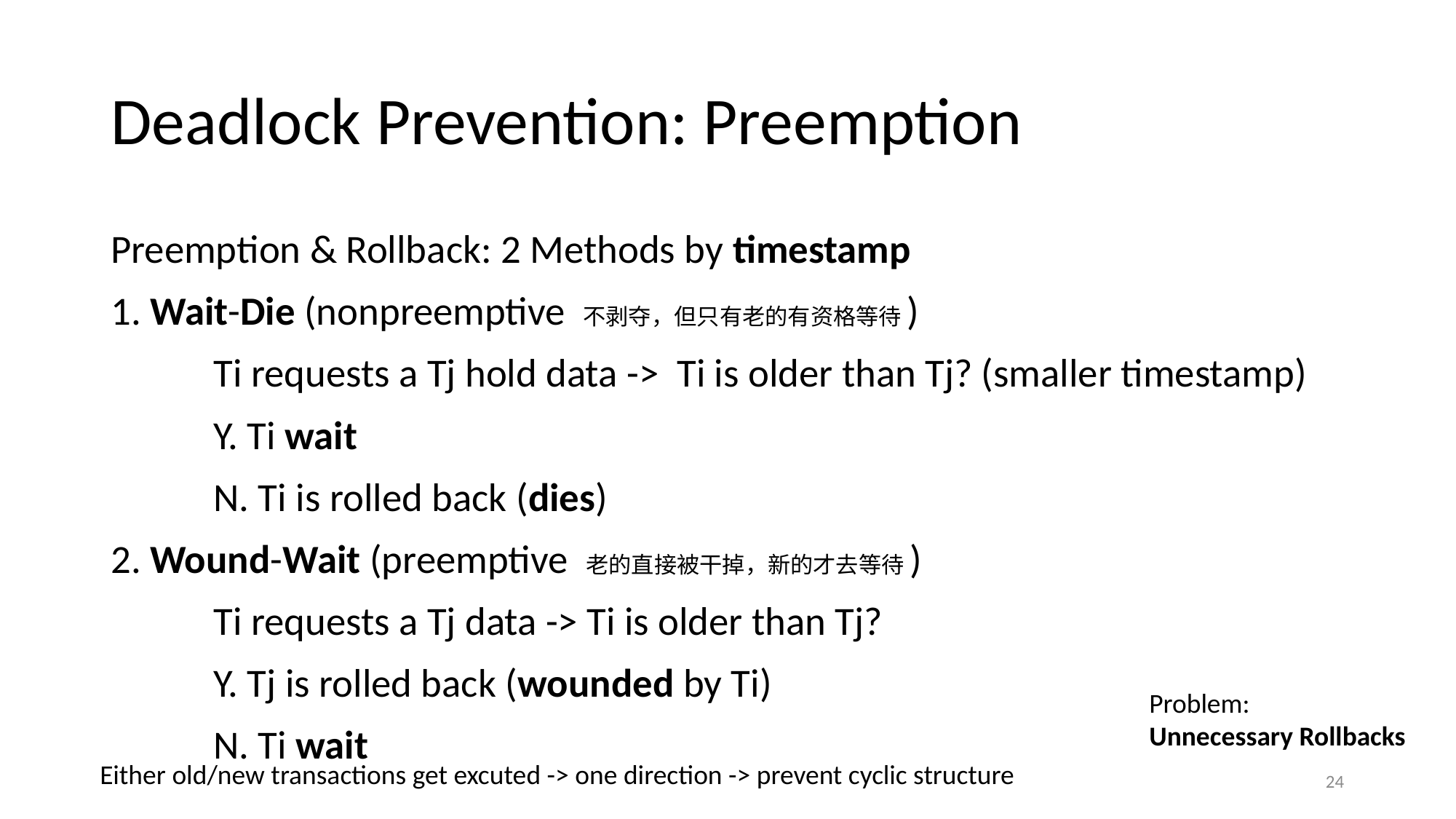

# Deadlock Prevention: Preemption
Preemption & Rollback: 2 Methods by timestamp
1. Wait-Die (nonpreemptive 不剥夺，但只有老的有资格等待)
	Ti requests a Tj hold data ->  Ti is older than Tj? (smaller timestamp)
		Y. Ti wait
		N. Ti is rolled back (dies)
2. Wound-Wait (preemptive 老的直接被干掉，新的才去等待)
	Ti requests a Tj data -> Ti is older than Tj?
		Y. Tj is rolled back (wounded by Ti)
		N. Ti wait
Problem:
Unnecessary Rollbacks
Either old/new transactions get excuted -> one direction -> prevent cyclic structure
24